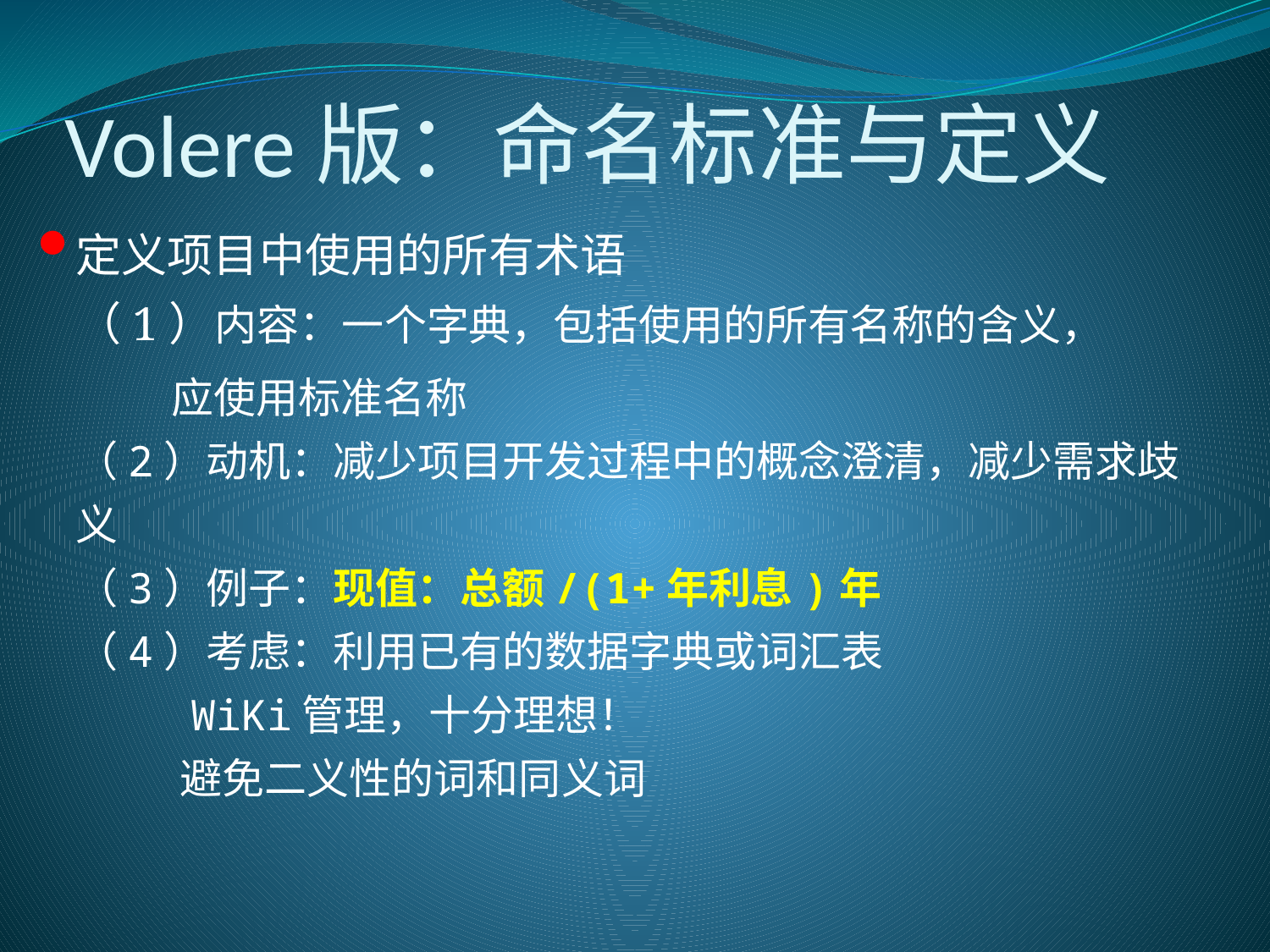

# Volere版：命名标准与定义
定义项目中使用的所有术语
（1）内容：一个字典，包括使用的所有名称的含义，
             应使用标准名称
（2）动机：减少项目开发过程中的概念澄清，减少需求歧义
（3）例子：现值：总额/(1+年利息)年
（4）考虑：利用已有的数据字典或词汇表
           WiKi管理，十分理想！
           避免二义性的词和同义词